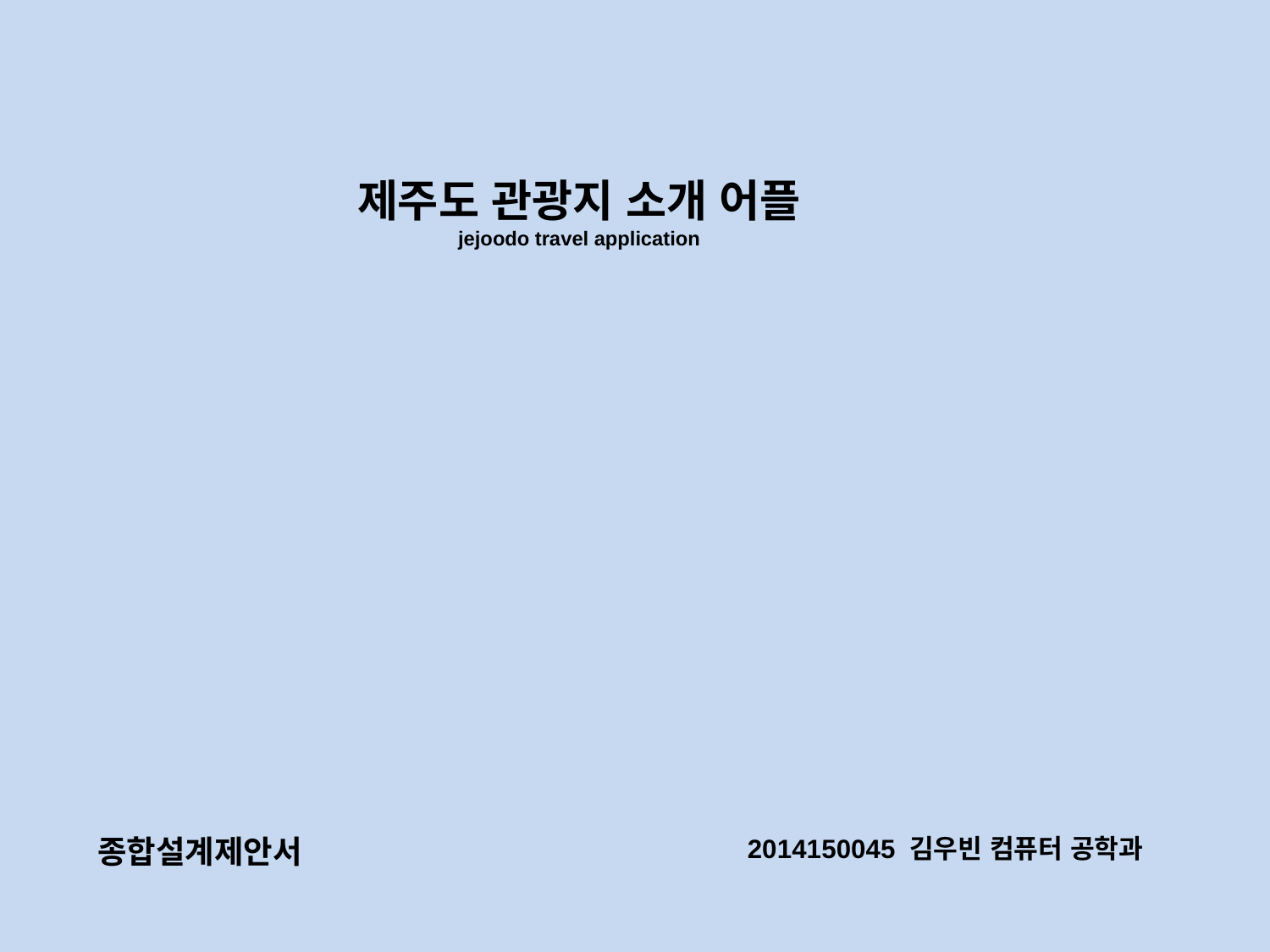

# 제주도 관광지 소개 어플 jejoodo travel application
2014150045 김우빈 컴퓨터 공학과
종합설계제안서